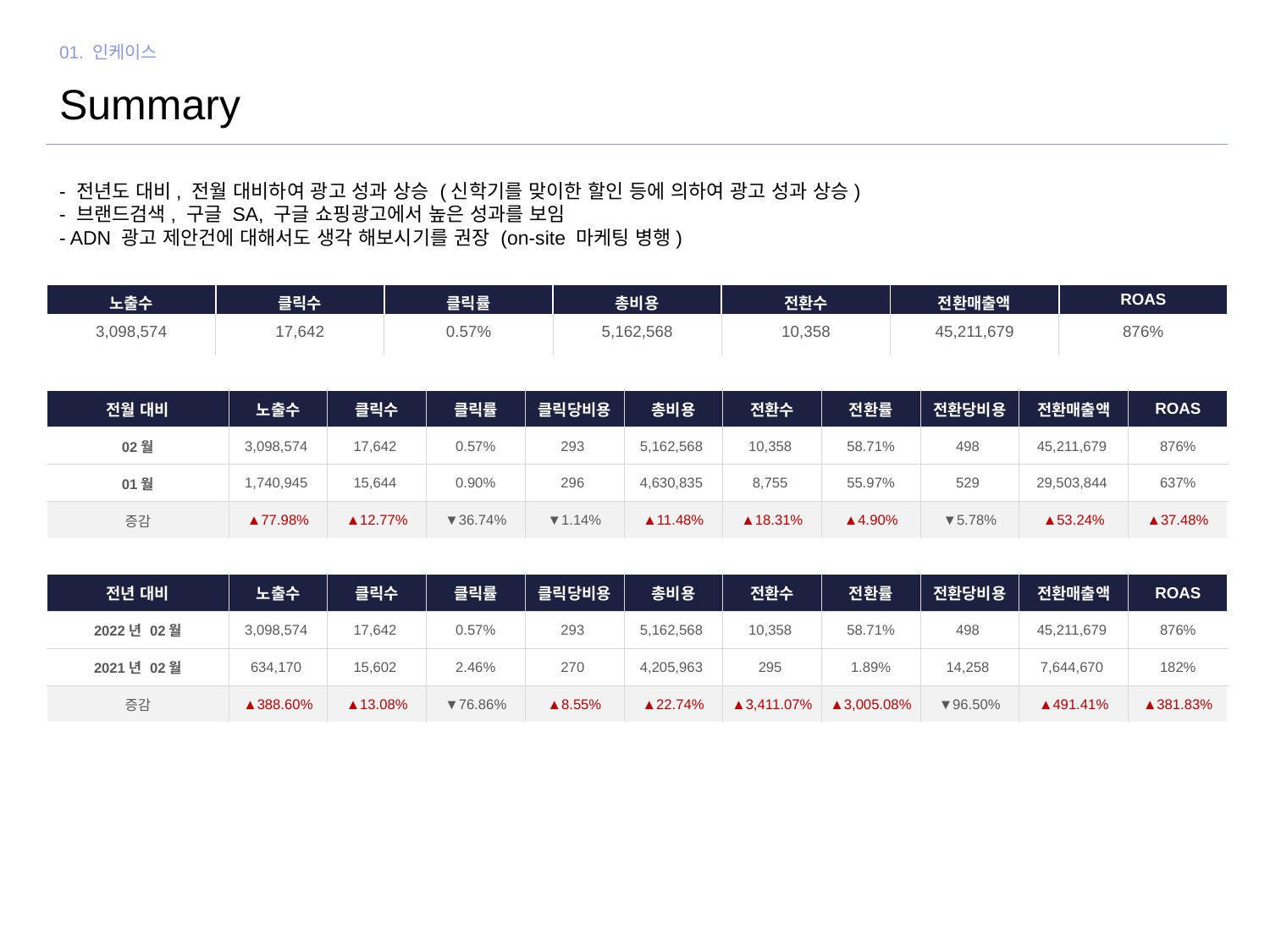

01. 인케이스
Summary

- 전년도 대비, 전월 대비하여 광고 성과 상승 (신학기를 맞이한 할인 등에 의하여 광고 성과 상승)
- 브랜드검색, 구글 SA, 구글 쇼핑광고에서 높은 성과를 보임
- ADN 광고 제안건에 대해서도 생각 해보시기를 권장 (on-site 마케팅 병행)
| 노출수 | 클릭수 | 클릭률 | 총비용 | 전환수 | 전환매출액 | ROAS |
| --- | --- | --- | --- | --- | --- | --- |
| 3,098,574 | 17,642 | 0.57% | 5,162,568 | 10,358 | 45,211,679 | 876% |
| 전월 대비 | 노출수 | 클릭수 | 클릭률 | 클릭당비용 | 총비용 | 전환수 | 전환률 | 전환당비용 | 전환매출액 | ROAS |
| --- | --- | --- | --- | --- | --- | --- | --- | --- | --- | --- |
| 02월 | 3,098,574 | 17,642 | 0.57% | 293 | 5,162,568 | 10,358 | 58.71% | 498 | 45,211,679 | 876% |
| 01월 | 1,740,945 | 15,644 | 0.90% | 296 | 4,630,835 | 8,755 | 55.97% | 529 | 29,503,844 | 637% |
| 증감 | ▲77.98% | ▲12.77% | ▼36.74% | ▼1.14% | ▲11.48% | ▲18.31% | ▲4.90% | ▼5.78% | ▲53.24% | ▲37.48% |
| 전년 대비 | 노출수 | 클릭수 | 클릭률 | 클릭당비용 | 총비용 | 전환수 | 전환률 | 전환당비용 | 전환매출액 | ROAS |
| --- | --- | --- | --- | --- | --- | --- | --- | --- | --- | --- |
| 2022년 02월 | 3,098,574 | 17,642 | 0.57% | 293 | 5,162,568 | 10,358 | 58.71% | 498 | 45,211,679 | 876% |
| 2021년 02월 | 634,170 | 15,602 | 2.46% | 270 | 4,205,963 | 295 | 1.89% | 14,258 | 7,644,670 | 182% |
| 증감 | ▲388.60% | ▲13.08% | ▼76.86% | ▲8.55% | ▲22.74% | ▲3,411.07% | ▲3,005.08% | ▼96.50% | ▲491.41% | ▲381.83% |